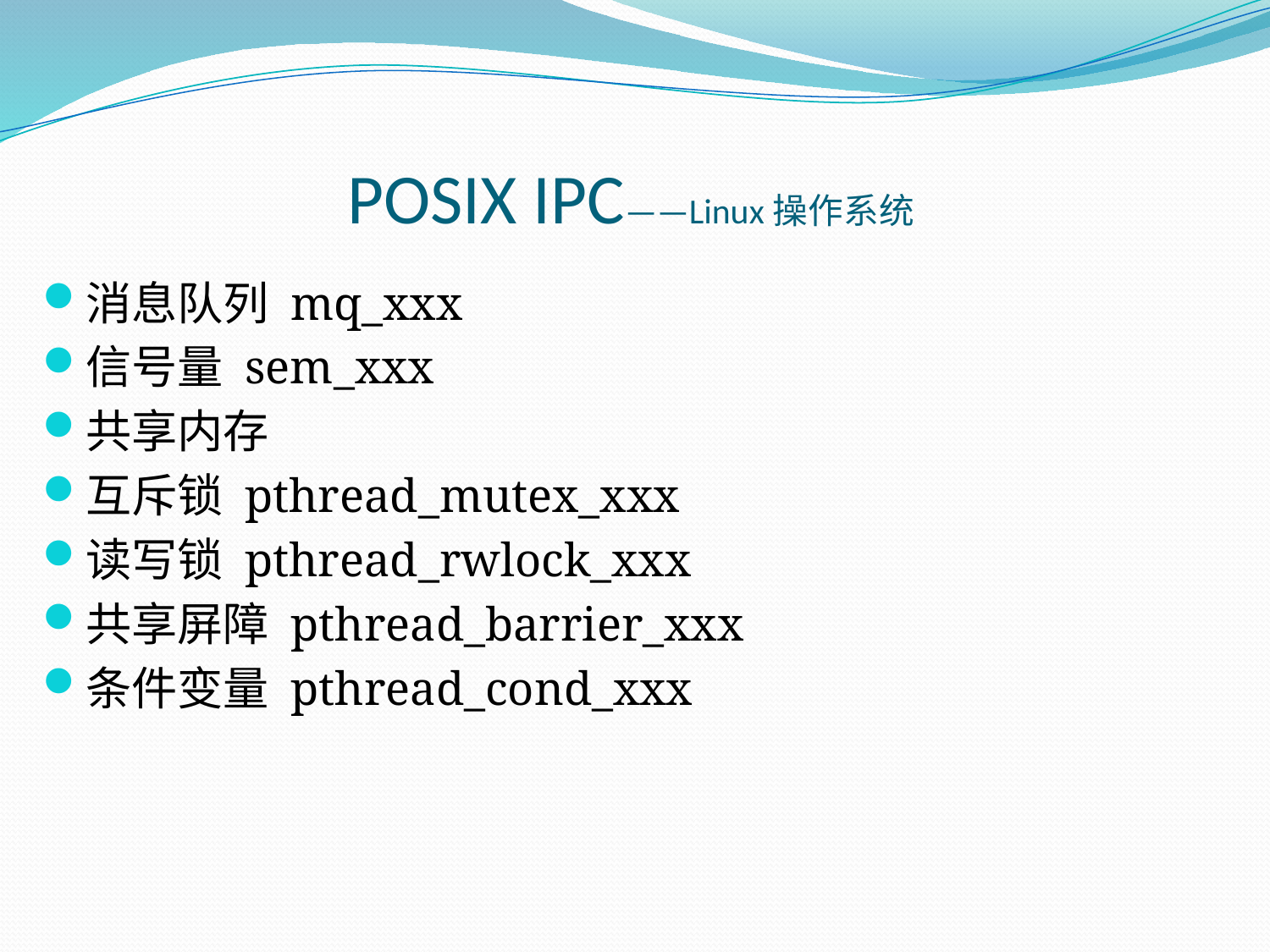

# POSIX IPC——Linux操作系统
消息队列 mq_xxx
信号量 sem_xxx
共享内存
互斥锁 pthread_mutex_xxx
读写锁 pthread_rwlock_xxx
共享屏障 pthread_barrier_xxx
条件变量 pthread_cond_xxx